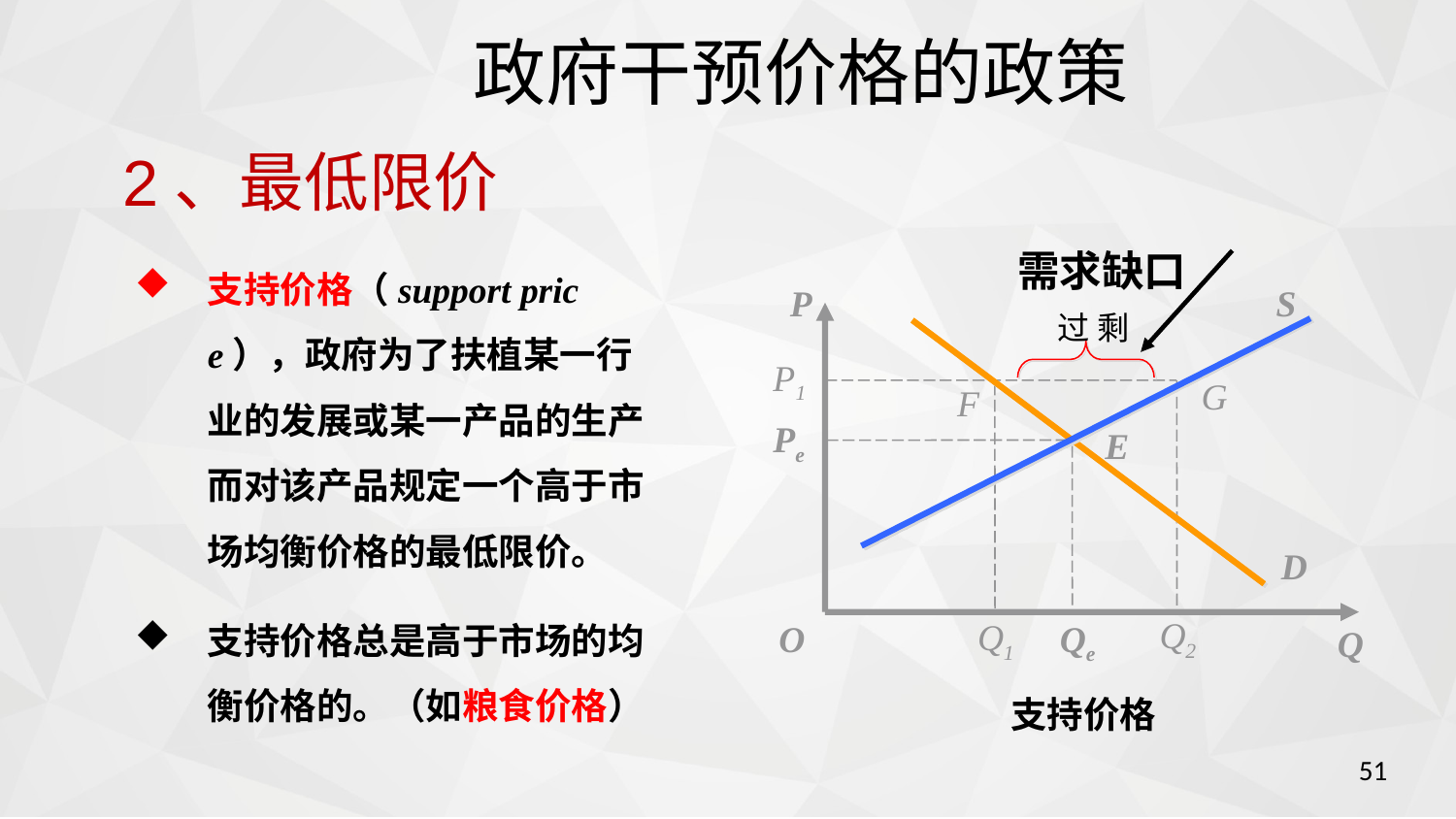

政府干预价格的政策
2、最低限价
需求缺口

支持价格（support price），政府为了扶植某一行业的发展或某一产品的生产而对该产品规定一个高于市场均衡价格的最低限价。
支持价格总是高于市场的均衡价格的。（如粮食价格）

P
S

Pe
E

D
Qe
O

Q

 过 剩
P1
G
F

Q2
Q1
支持价格
 51